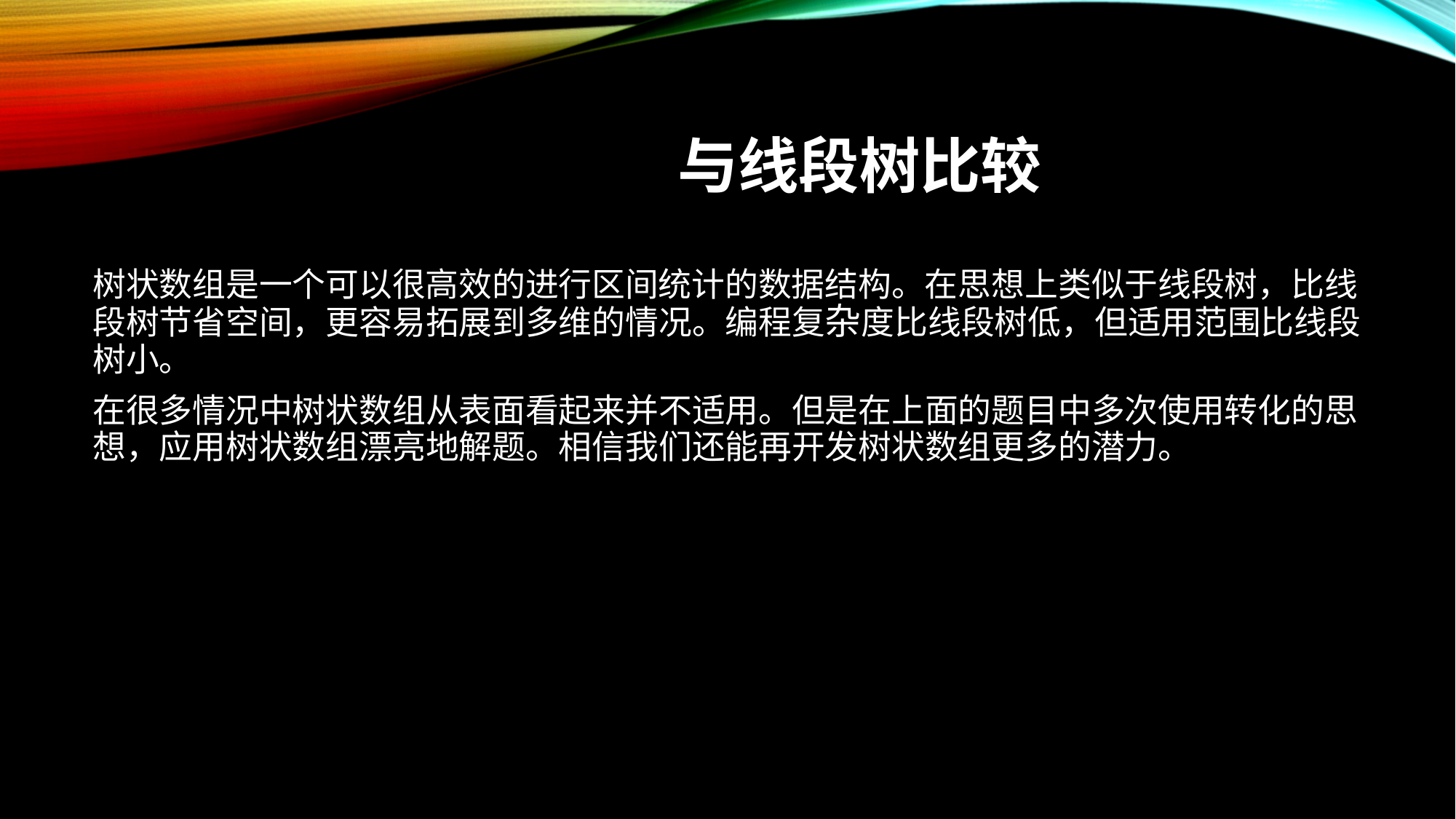

# 与线段树比较
树状数组是一个可以很高效的进行区间统计的数据结构。在思想上类似于线段树，比线段树节省空间，更容易拓展到多维的情况。编程复杂度比线段树低，但适用范围比线段树小。
在很多情况中树状数组从表面看起来并不适用。但是在上面的题目中多次使用转化的思想，应用树状数组漂亮地解题。相信我们还能再开发树状数组更多的潜力。